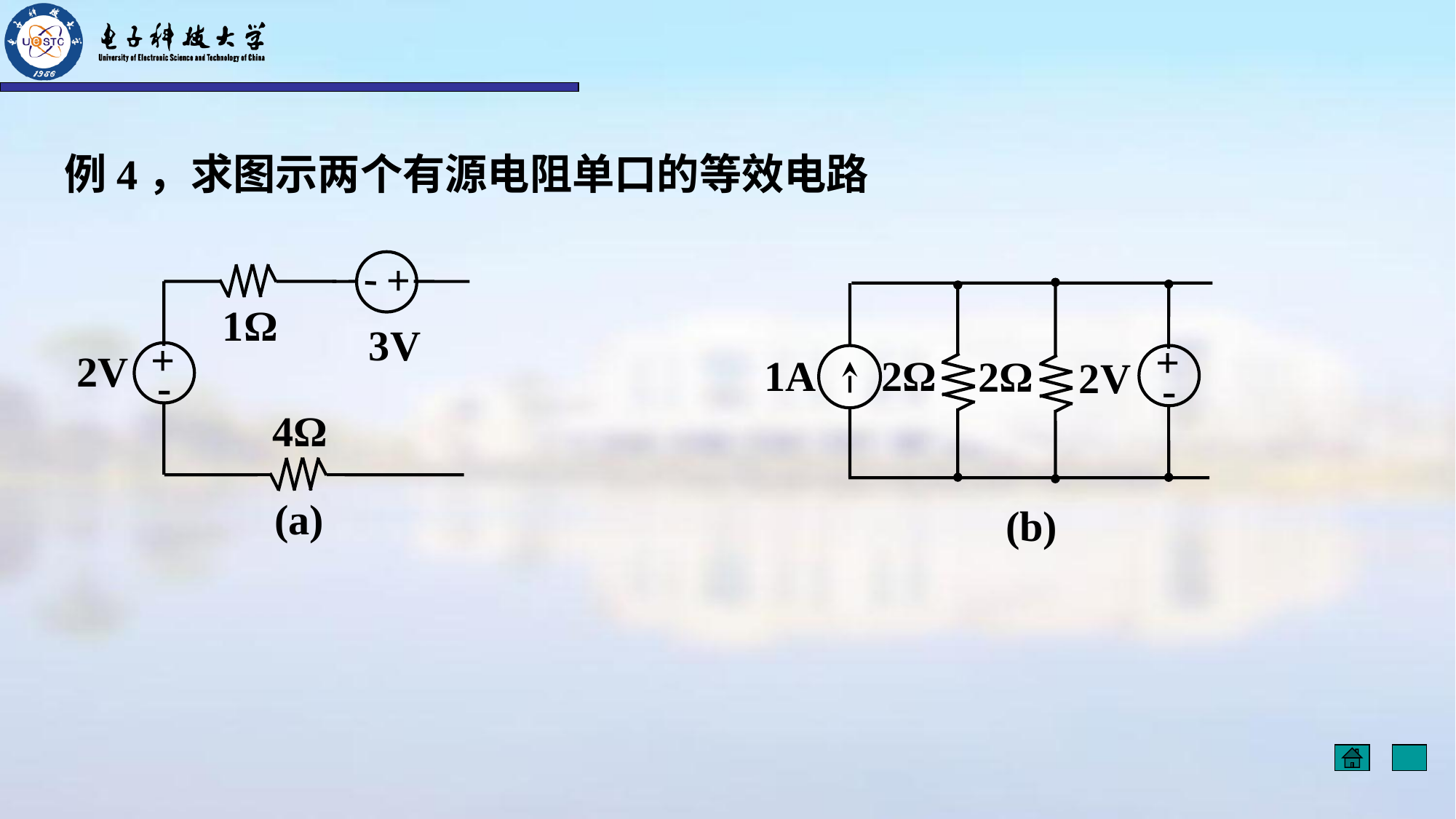

例4，求图示两个有源电阻单口的等效电路

+

-

+

-

1Ω
3V
2V
4Ω

+

-

1A
2Ω
2Ω

2V

(a)
(b)